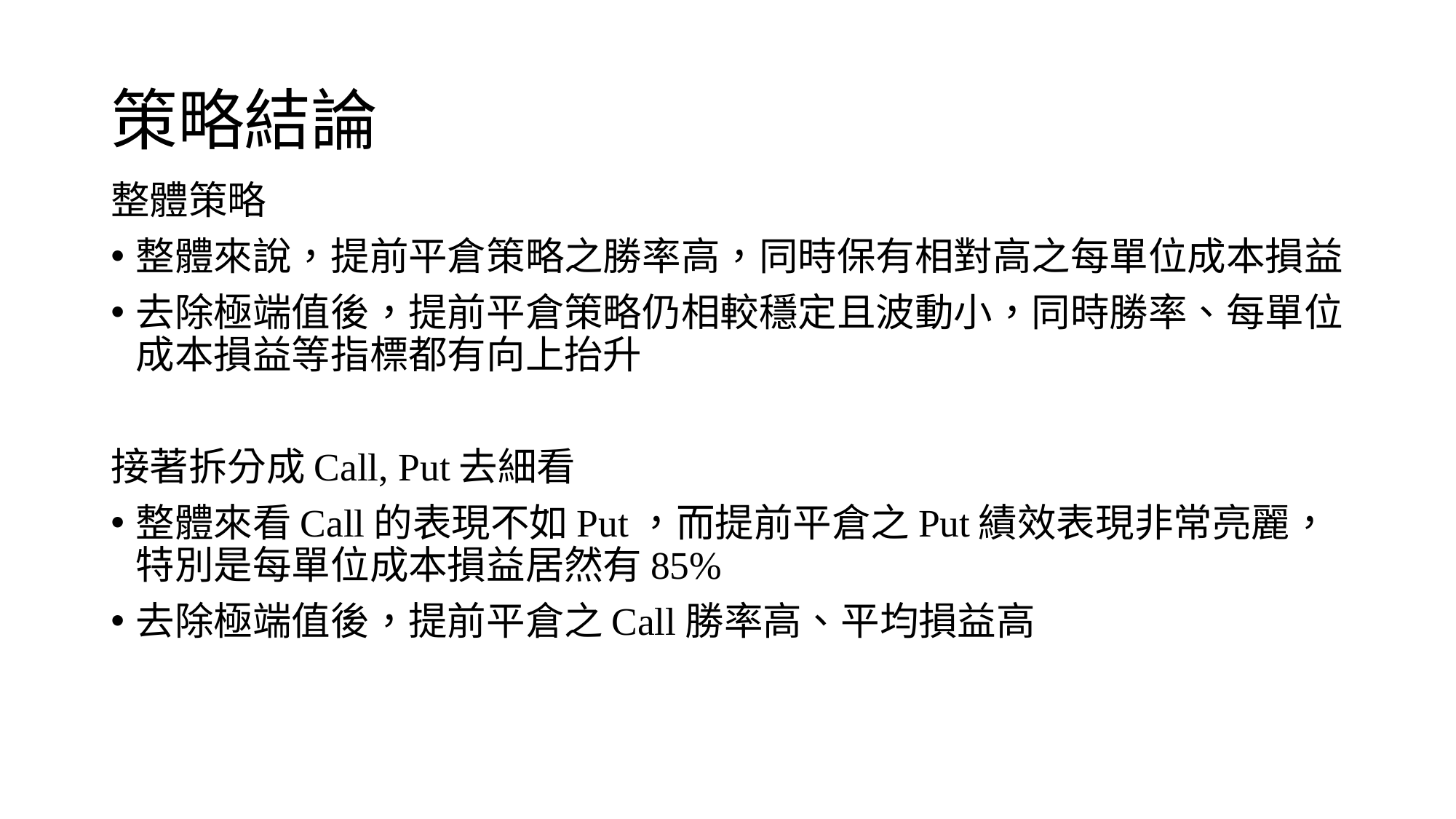

# 策略結論
整體策略
整體來說，提前平倉策略之勝率高，同時保有相對高之每單位成本損益
去除極端值後，提前平倉策略仍相較穩定且波動小，同時勝率、每單位成本損益等指標都有向上抬升

接著拆分成Call, Put去細看
整體來看Call的表現不如Put，而提前平倉之Put績效表現非常亮麗，特別是每單位成本損益居然有85%
去除極端值後，提前平倉之Call勝率高、平均損益高